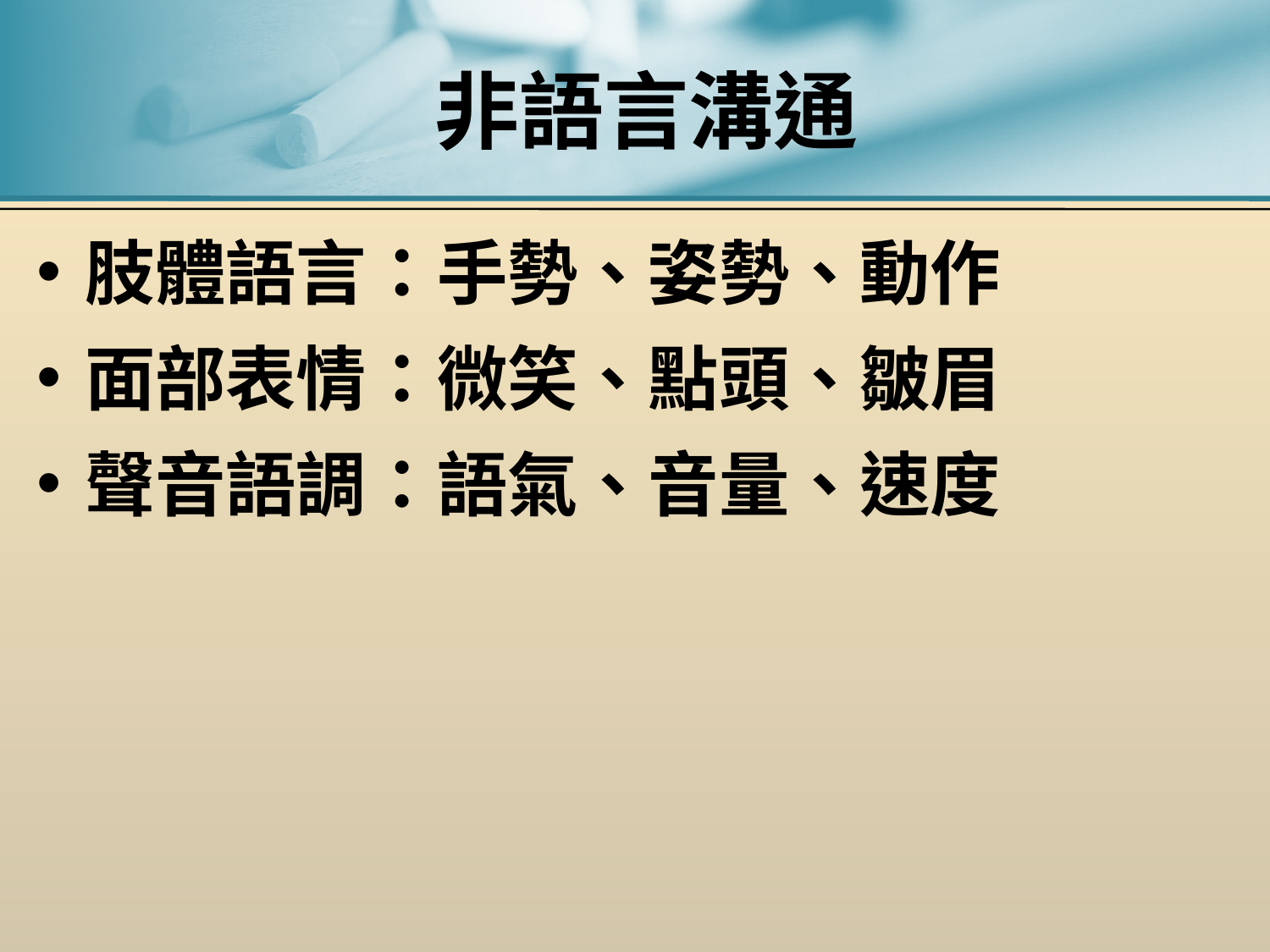

# 非語言溝通
肢體語言：手勢、姿勢、動作
面部表情：微笑、點頭、皺眉
聲音語調：語氣、音量、速度